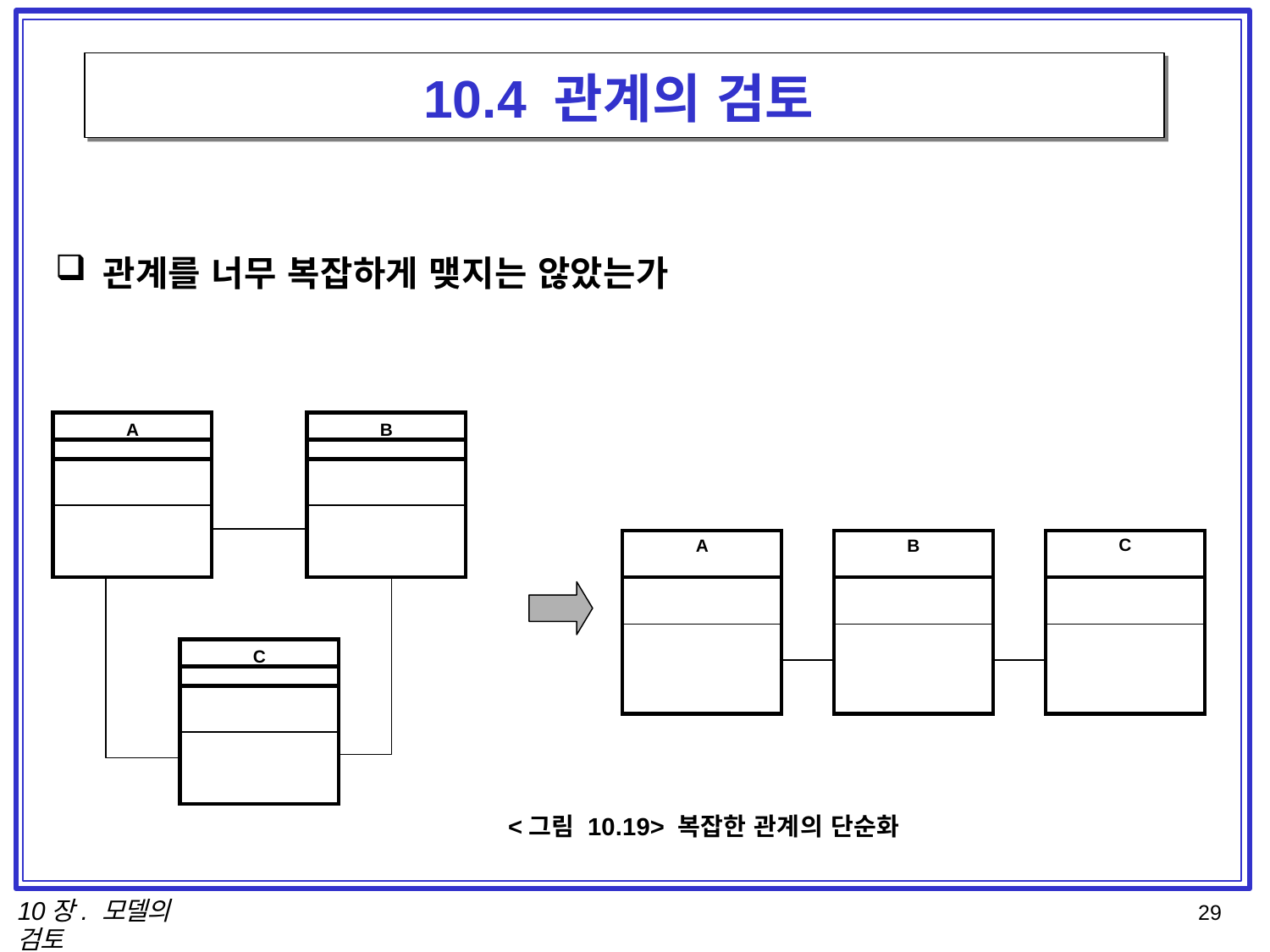

# 10.4 관계의 검토
관계를 너무 복잡하게 맺지는 않았는가

A
B

| A |  | B |  | C |
| --- | --- | --- | --- | --- |
|  |  |  |  |  |
|  |  |  |  |  |
|  |  |  |  |  |

C
<그림 10.19> 복잡한 관계의 단순화
10장. 모델의 검토
29